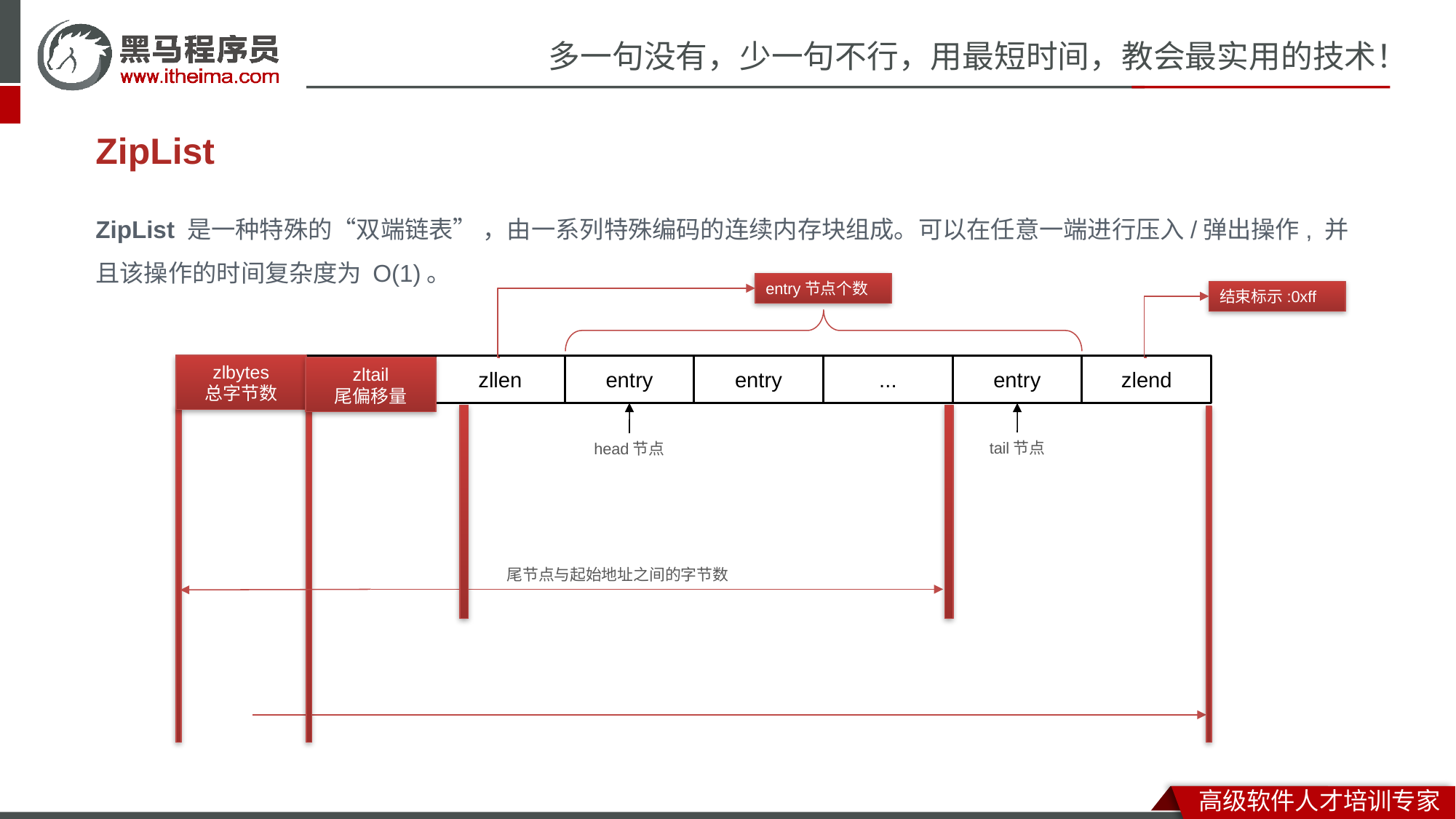

# ZipList
ZipList 是一种特殊的“双端链表” ，由一系列特殊编码的连续内存块组成。可以在任意一端进行压入/弹出操作, 并且该操作的时间复杂度为 O(1)。
entry节点个数
结束标示:0xff
zlbytes
总字节数
zltail
zllen
entry
entry
...
entry
zlend
zlbytes
zltail
尾偏移量

tail节点
head节点
尾节点与起始地址之间的字节数